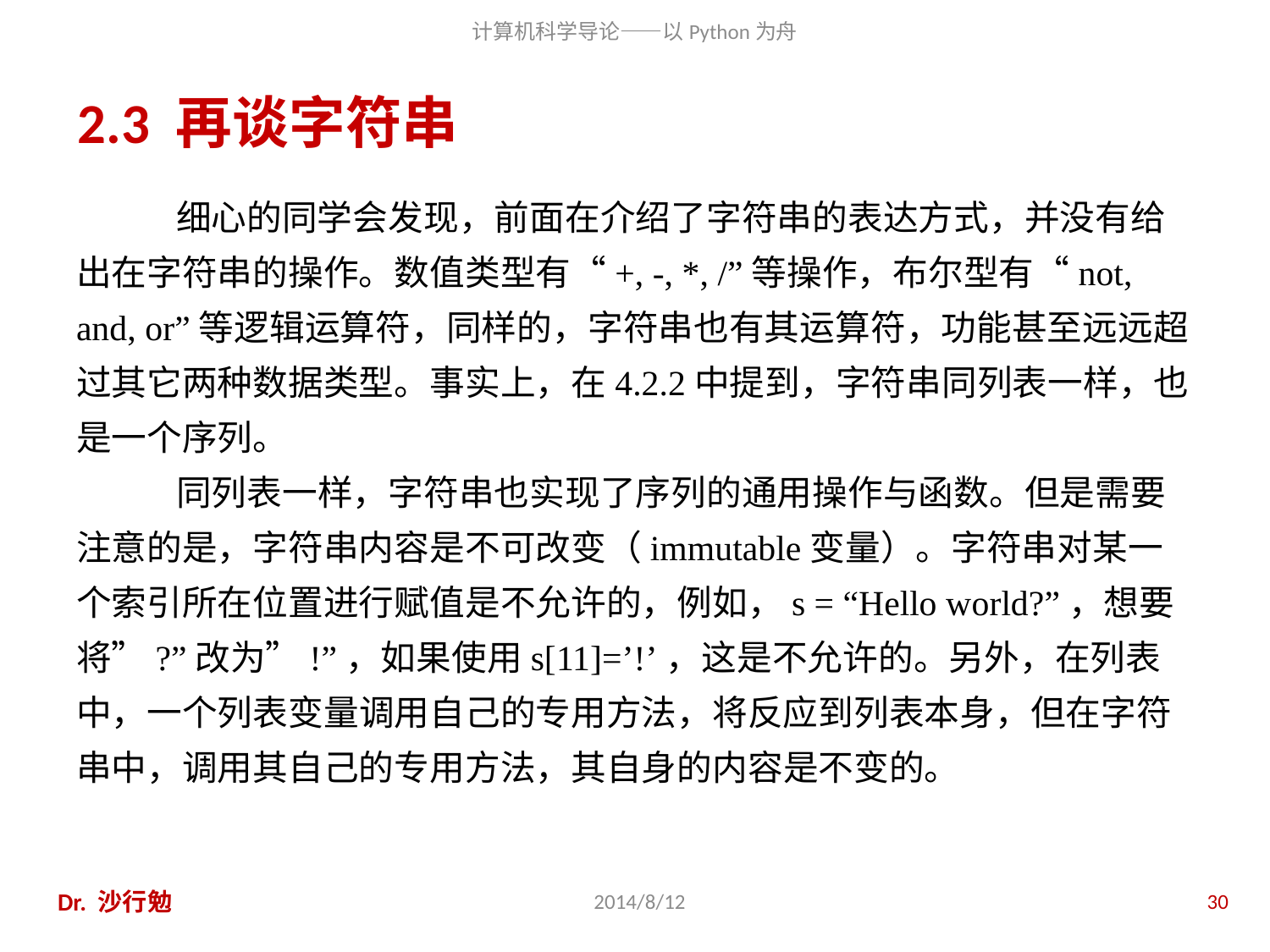

# 2.3 再谈字符串
细心的同学会发现，前面在介绍了字符串的表达方式，并没有给出在字符串的操作。数值类型有“+, -, *, /”等操作，布尔型有“not, and, or”等逻辑运算符，同样的，字符串也有其运算符，功能甚至远远超过其它两种数据类型。事实上，在4.2.2中提到，字符串同列表一样，也是一个序列。
同列表一样，字符串也实现了序列的通用操作与函数。但是需要注意的是，字符串内容是不可改变（immutable变量）。字符串对某一个索引所在位置进行赋值是不允许的，例如，s = “Hello world?”，想要将”?”改为”!”，如果使用s[11]=’!’，这是不允许的。另外，在列表中，一个列表变量调用自己的专用方法，将反应到列表本身，但在字符串中，调用其自己的专用方法，其自身的内容是不变的。
Dr. 沙行勉
2014/8/12
30